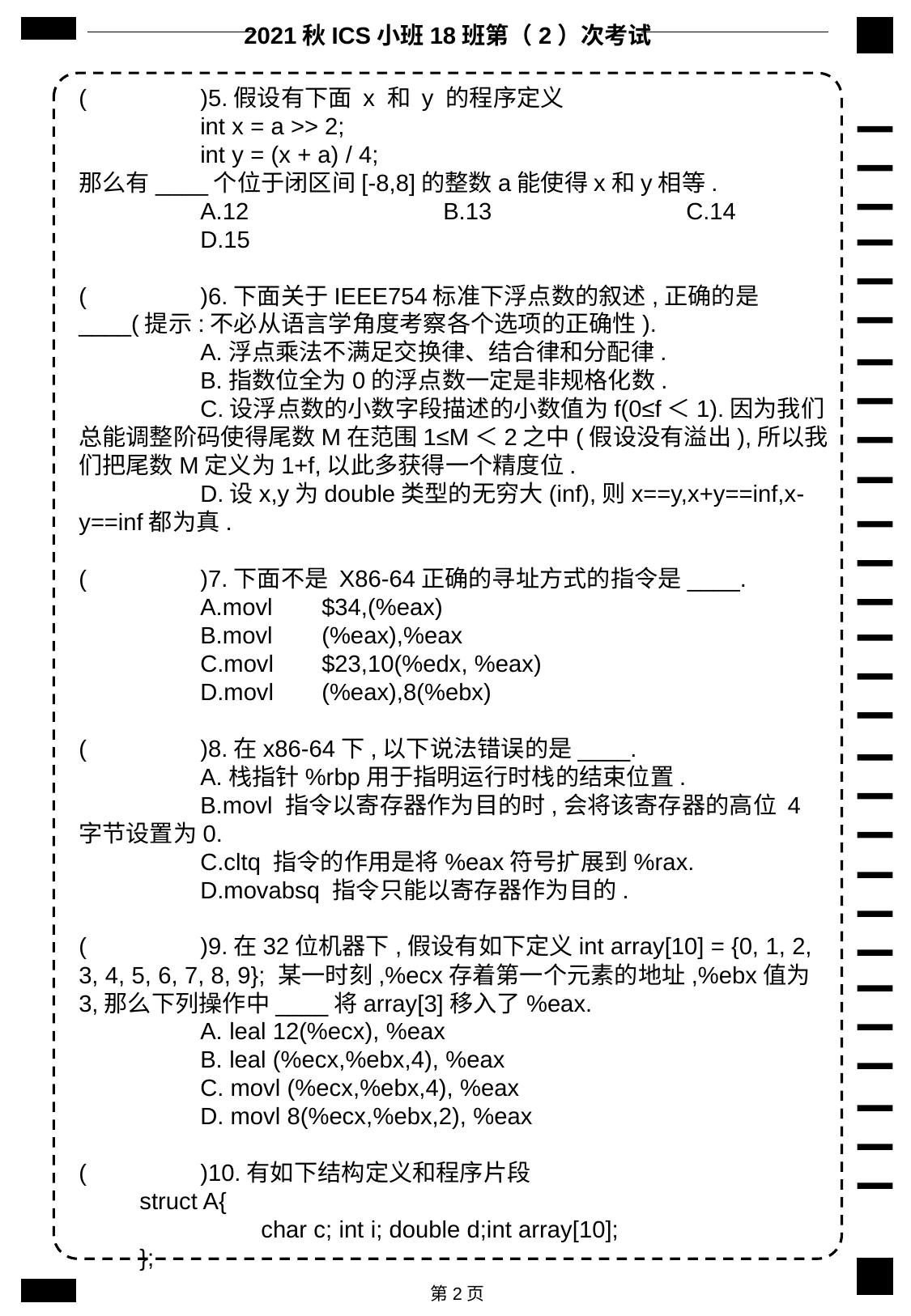

2021秋ICS小班18班第（2）次考试

(	)5.假设有下面 x 和 y 的程序定义
	int x = a >> 2;
	int y = (x + a) / 4;
那么有____个位于闭区间[-8,8]的整数a能使得x和y相等.
	A.12		B.13		C.14		D.15

(	)6.下面关于IEEE754标准下浮点数的叙述,正确的是____(提示:不必从语言学角度考察各个选项的正确性).
	A.浮点乘法不满足交换律、结合律和分配律.
	B.指数位全为0的浮点数一定是非规格化数.
	C.设浮点数的小数字段描述的小数值为f(0≤f＜1).因为我们总能调整阶码使得尾数M在范围1≤M＜2之中(假设没有溢出),所以我们把尾数M定义为1+f,以此多获得一个精度位.
	D.设x,y为double类型的无穷大(inf),则x==y,x+y==inf,x-y==inf都为真.

(	)7.下面不是 X86-64正确的寻址方式的指令是____.
	A.movl	$34,(%eax)
	B.movl	(%eax),%eax
	C.movl	$23,10(%edx, %eax)
	D.movl	(%eax),8(%ebx)

(	)8.在x86-64下,以下说法错误的是____.
	A.栈指针%rbp用于指明运行时栈的结束位置.
	B.movl 指令以寄存器作为目的时,会将该寄存器的高位 4 字节设置为0.
	C.cltq 指令的作用是将%eax符号扩展到%rax.
	D.movabsq 指令只能以寄存器作为目的.

(	)9.在32位机器下,假设有如下定义int array[10] = {0, 1, 2, 3, 4, 5, 6, 7, 8, 9}; 某一时刻,%ecx存着第一个元素的地址,%ebx值为3,那么下列操作中____将array[3]移入了%eax.
	A. leal 12(%ecx), %eax
	B. leal (%ecx,%ebx,4), %eax
	C. movl (%ecx,%ebx,4), %eax
	D. movl 8(%ecx,%ebx,2), %eax

(	)10.有如下结构定义和程序片段
struct A{
	char c; int i; double d;int array[10];
};

第2页